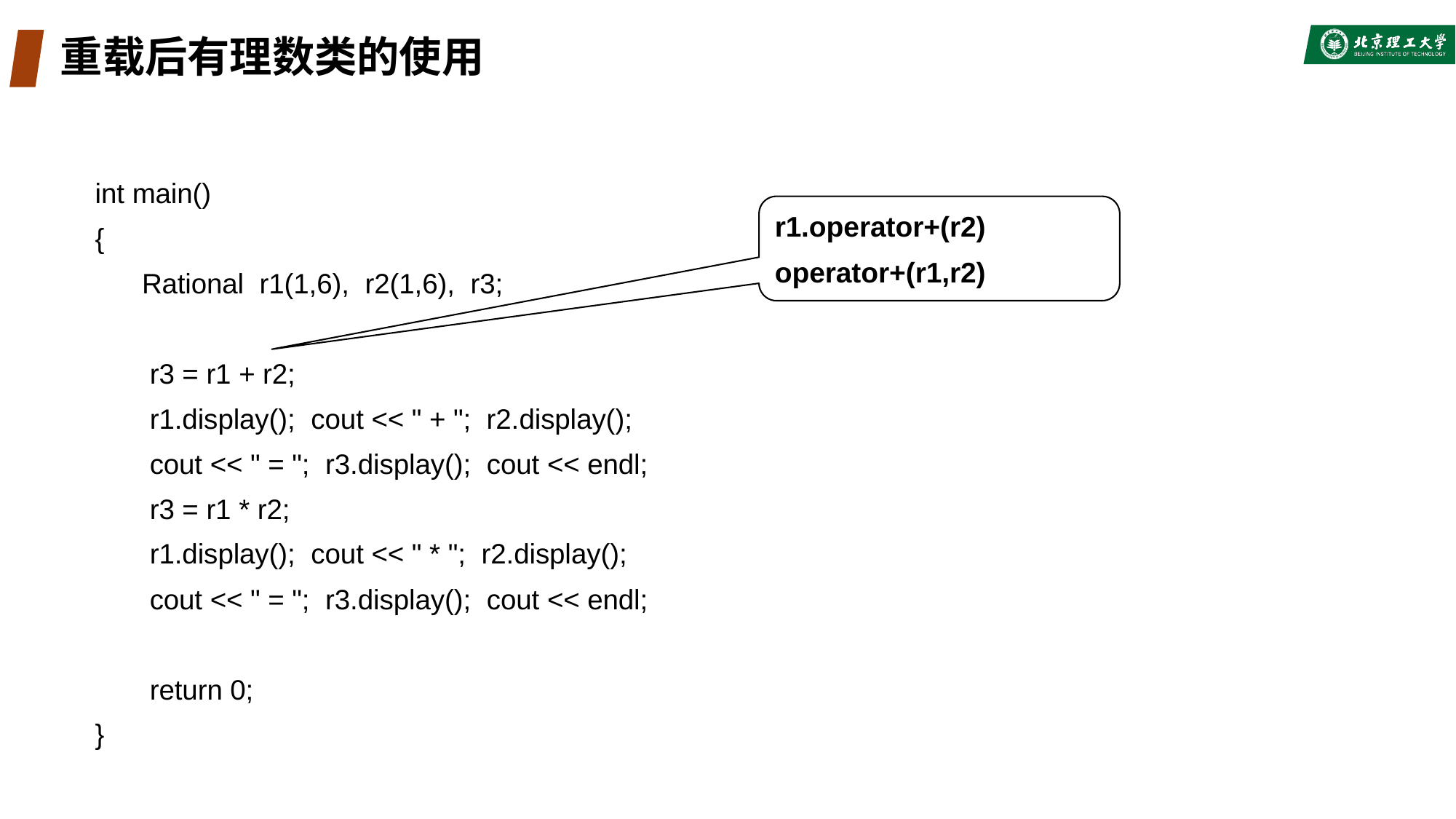

# 重载后有理数类的使用
int main()
{
      Rational  r1(1,6),  r2(1,6),  r3;

       r3 = r1 + r2;
       r1.display();  cout << " + ";  r2.display();
       cout << " = ";  r3.display();  cout << endl;
       r3 = r1 * r2;
       r1.display();  cout << " * ";  r2.display();
       cout << " = ";  r3.display();  cout << endl;

       return 0;
}
r1.operator+(r2)
operator+(r1,r2)